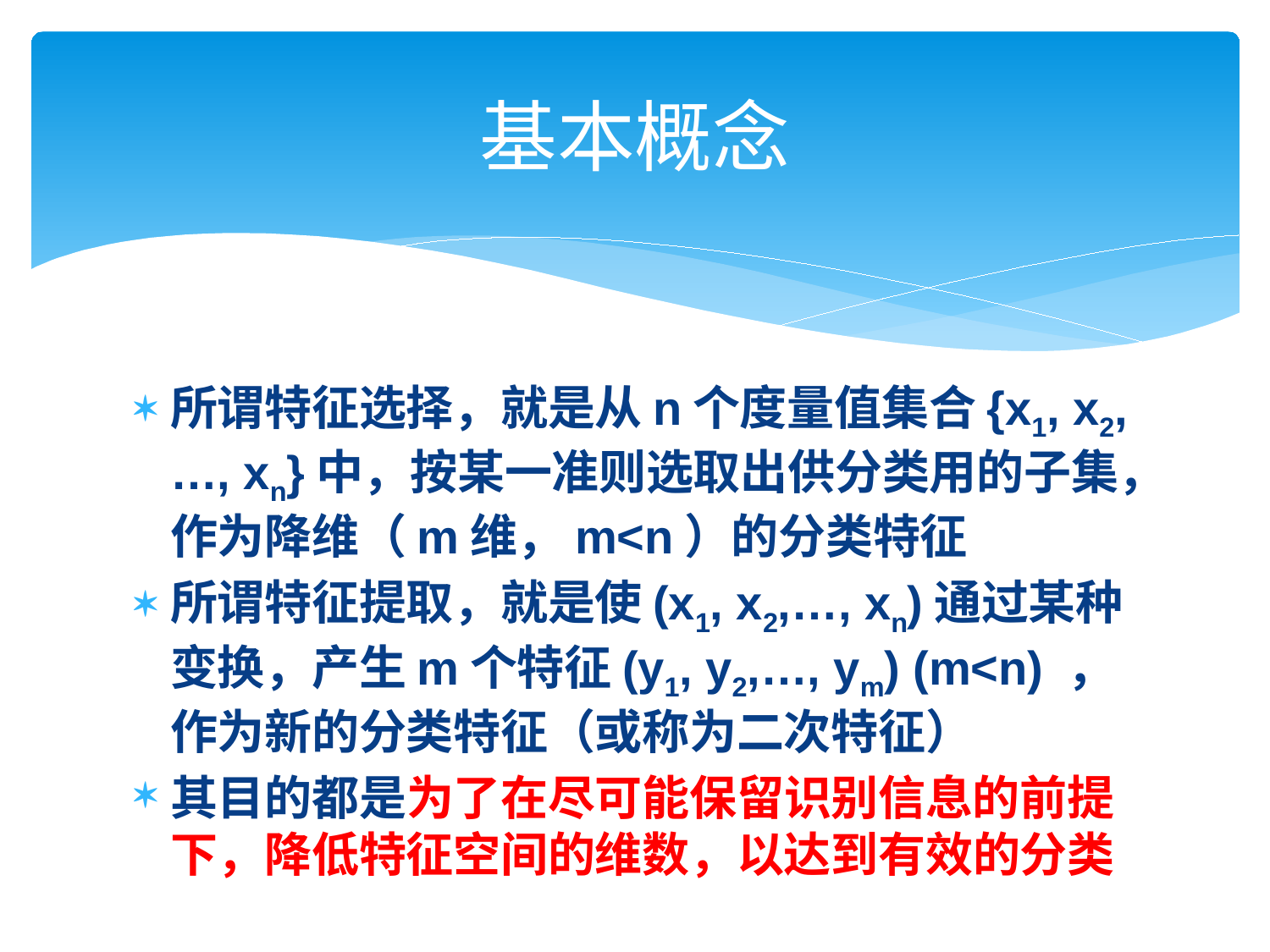

# 基本概念
所谓特征选择，就是从n个度量值集合{x1, x2,…, xn}中，按某一准则选取出供分类用的子集，作为降维（m维，m<n）的分类特征
所谓特征提取，就是使(x1, x2,…, xn)通过某种变换，产生m个特征(y1, y2,…, ym) (m<n) ，作为新的分类特征（或称为二次特征）
其目的都是为了在尽可能保留识别信息的前提下，降低特征空间的维数，以达到有效的分类